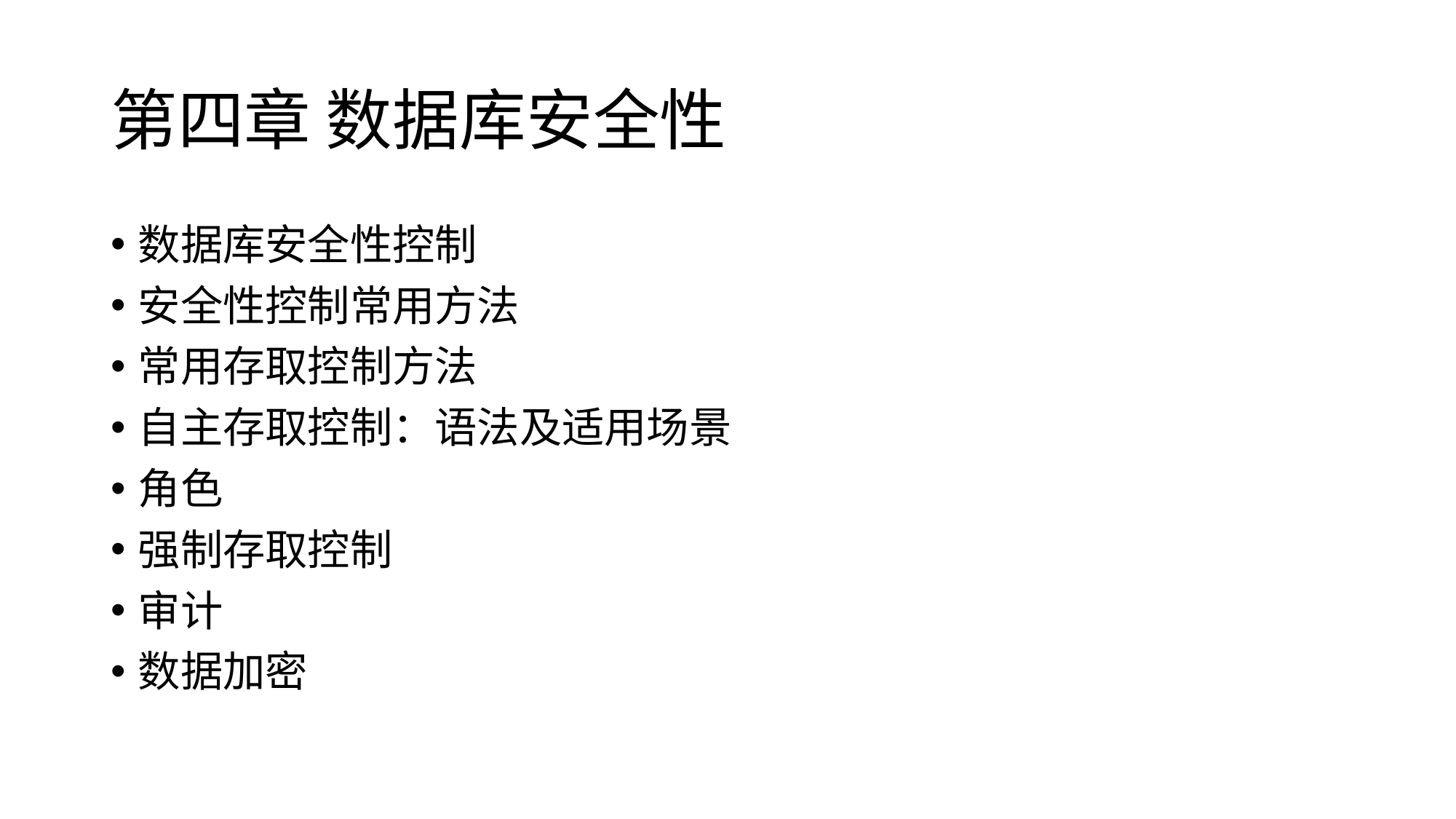

# 第四章 数据库安全性
数据库安全性控制
安全性控制常用方法
常用存取控制方法
自主存取控制：语法及适用场景
角色
强制存取控制
审计
数据加密